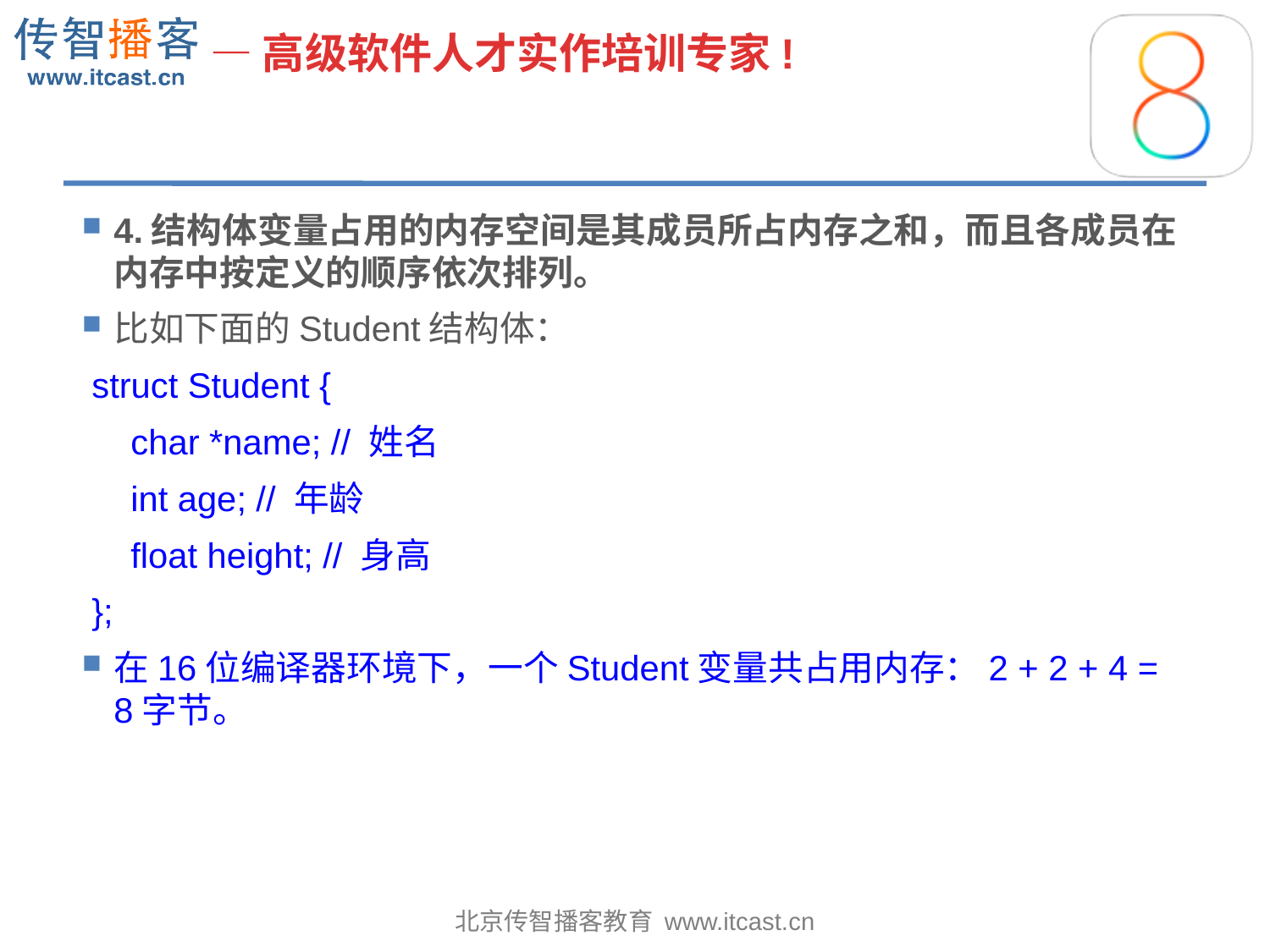

#
4.结构体变量占用的内存空间是其成员所占内存之和，而且各成员在内存中按定义的顺序依次排列。
比如下面的Student结构体：
 struct Student {
     char *name; // 姓名
     int age; // 年龄
     float height; // 身高
 };
在16位编译器环境下，一个Student变量共占用内存：2 + 2 + 4 = 8字节。